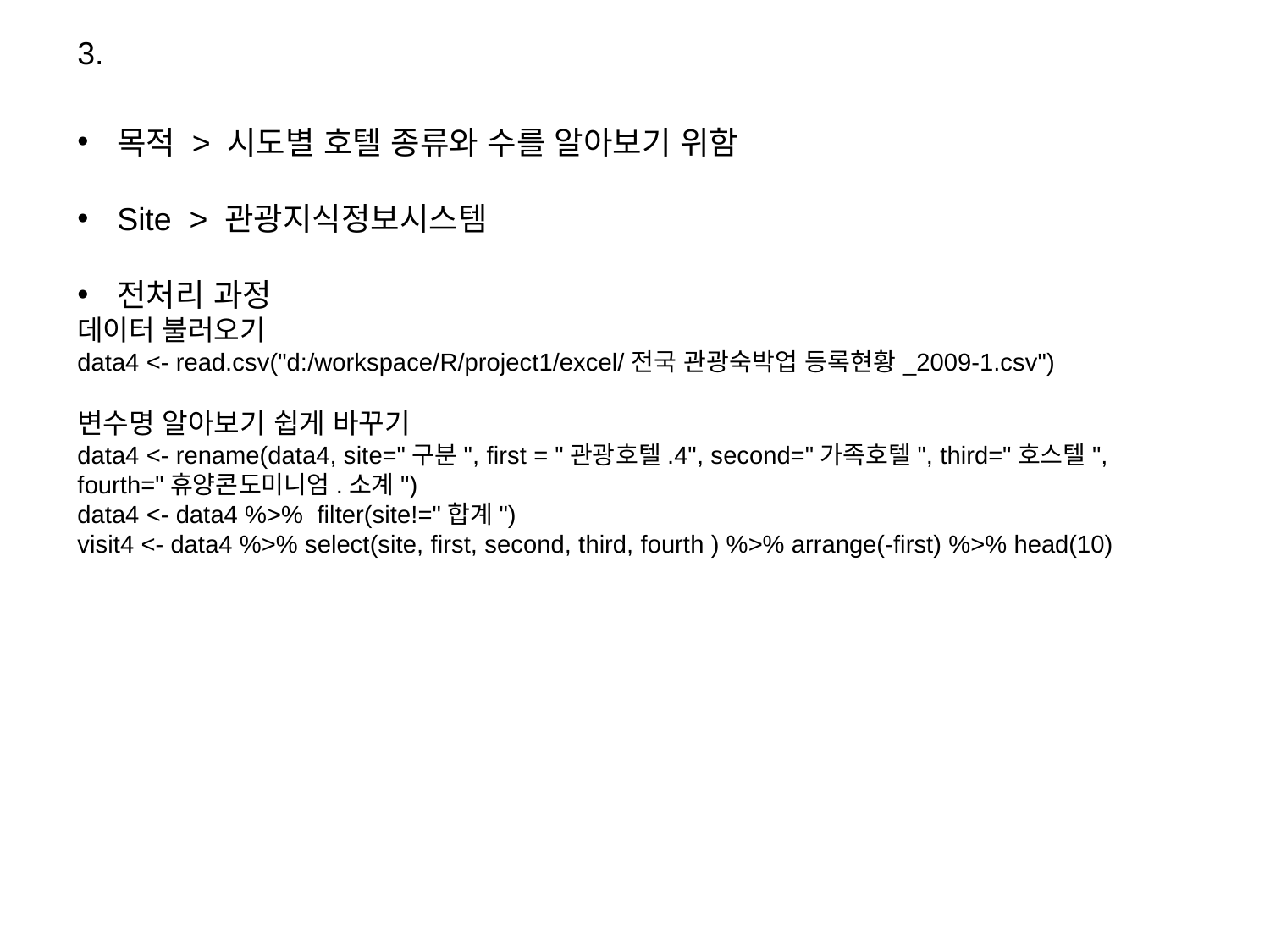

3.
목적 > 시도별 호텔 종류와 수를 알아보기 위함

Site  > 관광지식정보시스템

전처리 과정
데이터 불러오기
data4 <- read.csv("d:/workspace/R/project1/excel/전국 관광숙박업 등록현황_2009-1.csv")

변수명 알아보기 쉽게 바꾸기
data4 <- rename(data4, site="구분", first = "관광호텔.4", second="가족호텔", third="호스텔", fourth="휴양콘도미니엄.소계")
data4 <- data4 %>%  filter(site!="합계")
visit4 <- data4 %>% select(site, first, second, third, fourth ) %>% arrange(-first) %>% head(10)